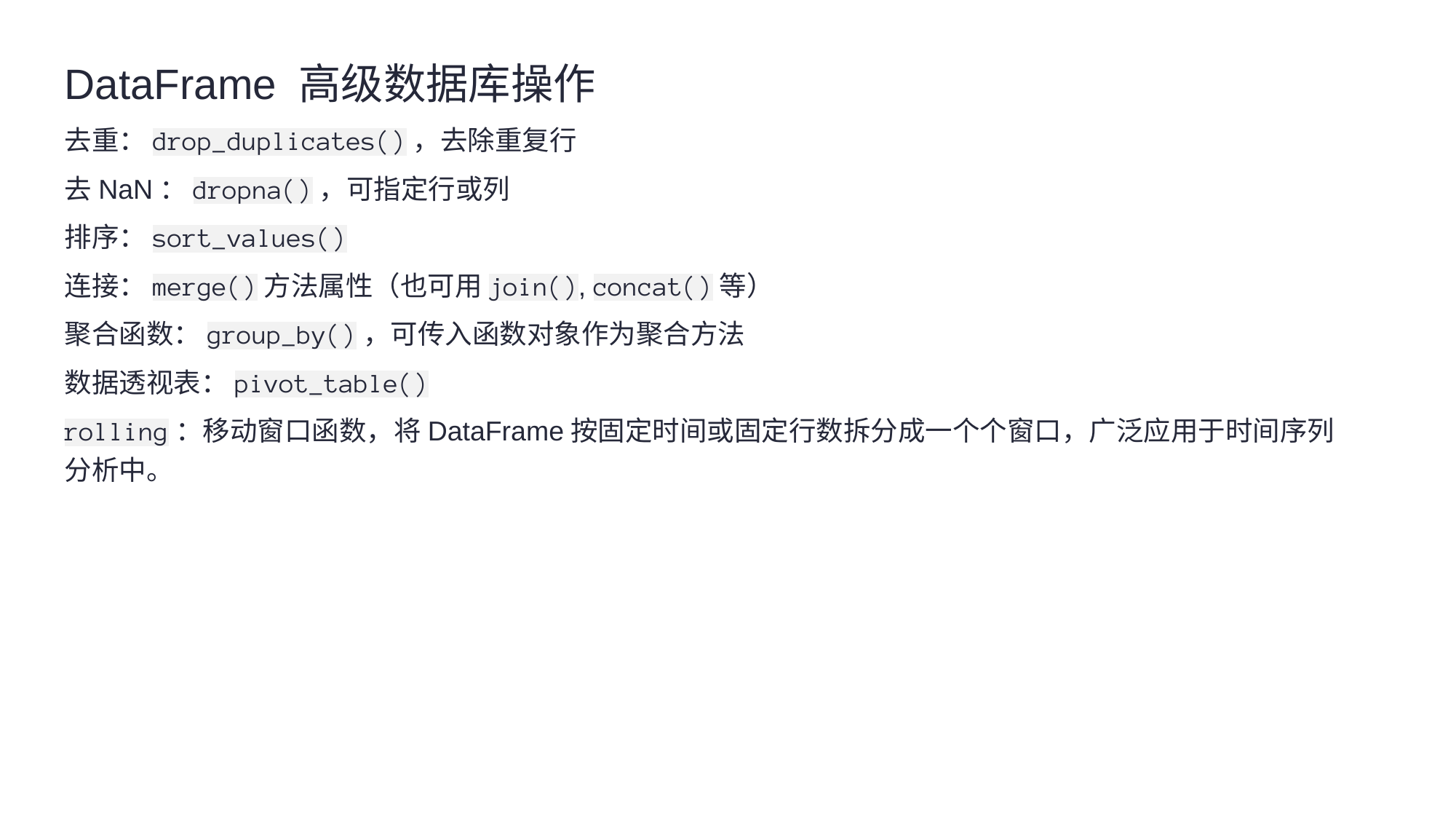

DataFrame 高级数据库操作
去重：drop_duplicates()，去除重复行
去NaN：dropna()，可指定行或列
排序：sort_values()
连接：merge()方法属性（也可用join(), concat()等）
聚合函数：group_by()，可传入函数对象作为聚合方法
数据透视表：pivot_table()
rolling：移动窗口函数，将DataFrame按固定时间或固定行数拆分成一个个窗口，广泛应用于时间序列分析中。